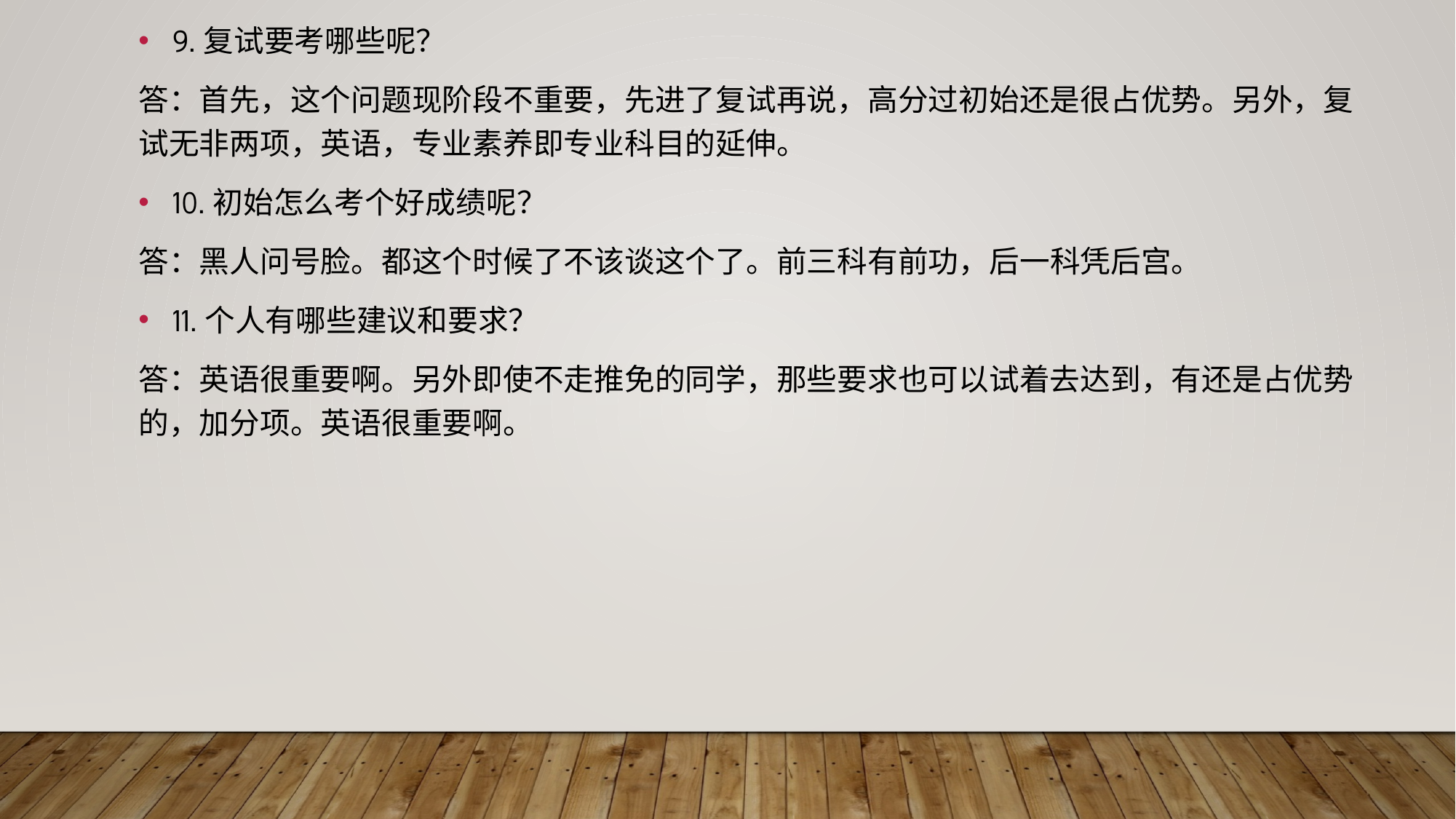

9.复试要考哪些呢？
答：首先，这个问题现阶段不重要，先进了复试再说，高分过初始还是很占优势。另外，复试无非两项，英语，专业素养即专业科目的延伸。
10.初始怎么考个好成绩呢？
答：黑人问号脸。都这个时候了不该谈这个了。前三科有前功，后一科凭后宫。
11.个人有哪些建议和要求？
答：英语很重要啊。另外即使不走推免的同学，那些要求也可以试着去达到，有还是占优势的，加分项。英语很重要啊。